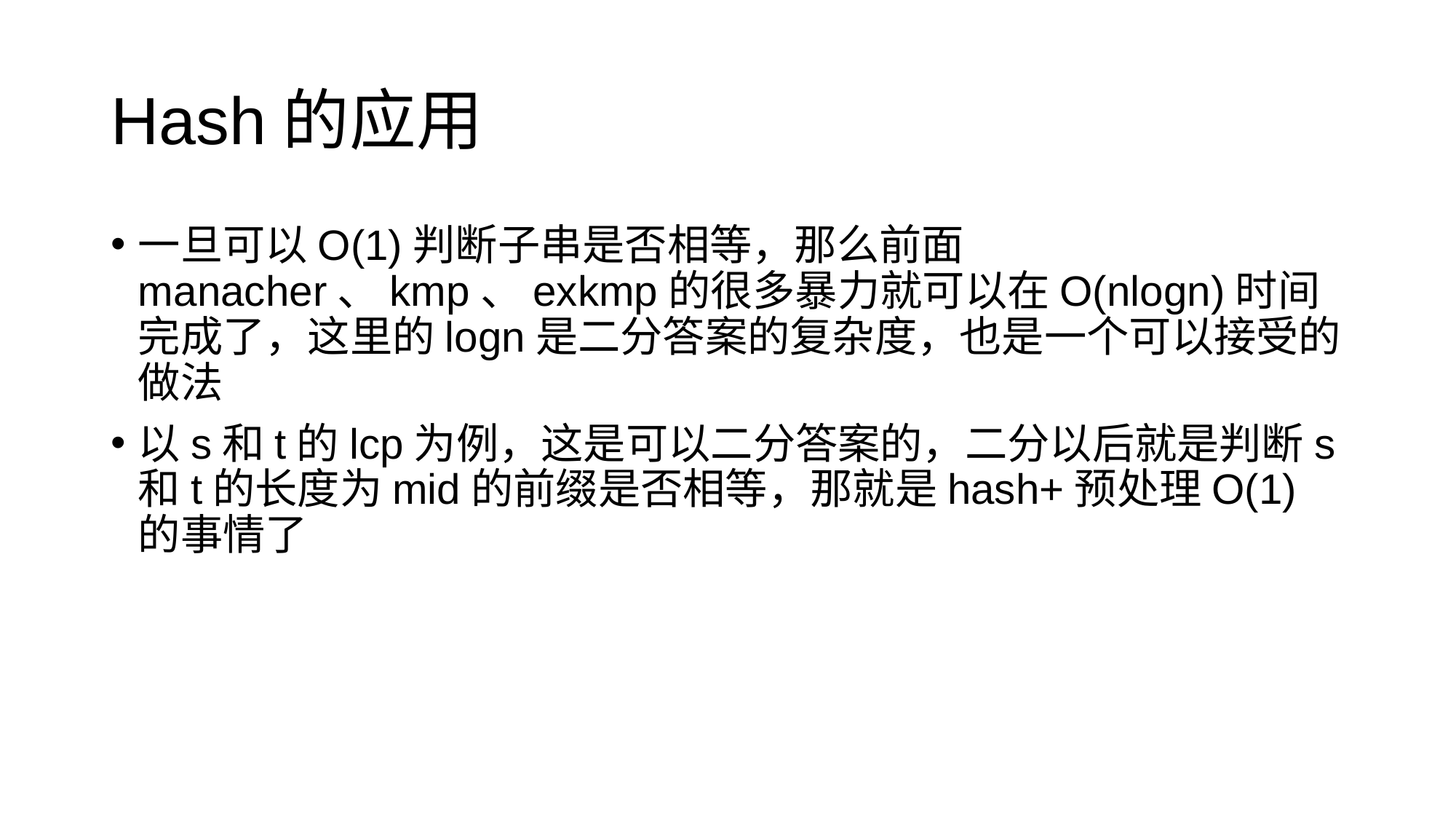

# Hash的应用
一旦可以O(1)判断子串是否相等，那么前面manacher、kmp、exkmp的很多暴力就可以在O(nlogn)时间完成了，这里的logn是二分答案的复杂度，也是一个可以接受的做法
以s和t的lcp为例，这是可以二分答案的，二分以后就是判断s和t的长度为mid的前缀是否相等，那就是hash+预处理O(1)的事情了